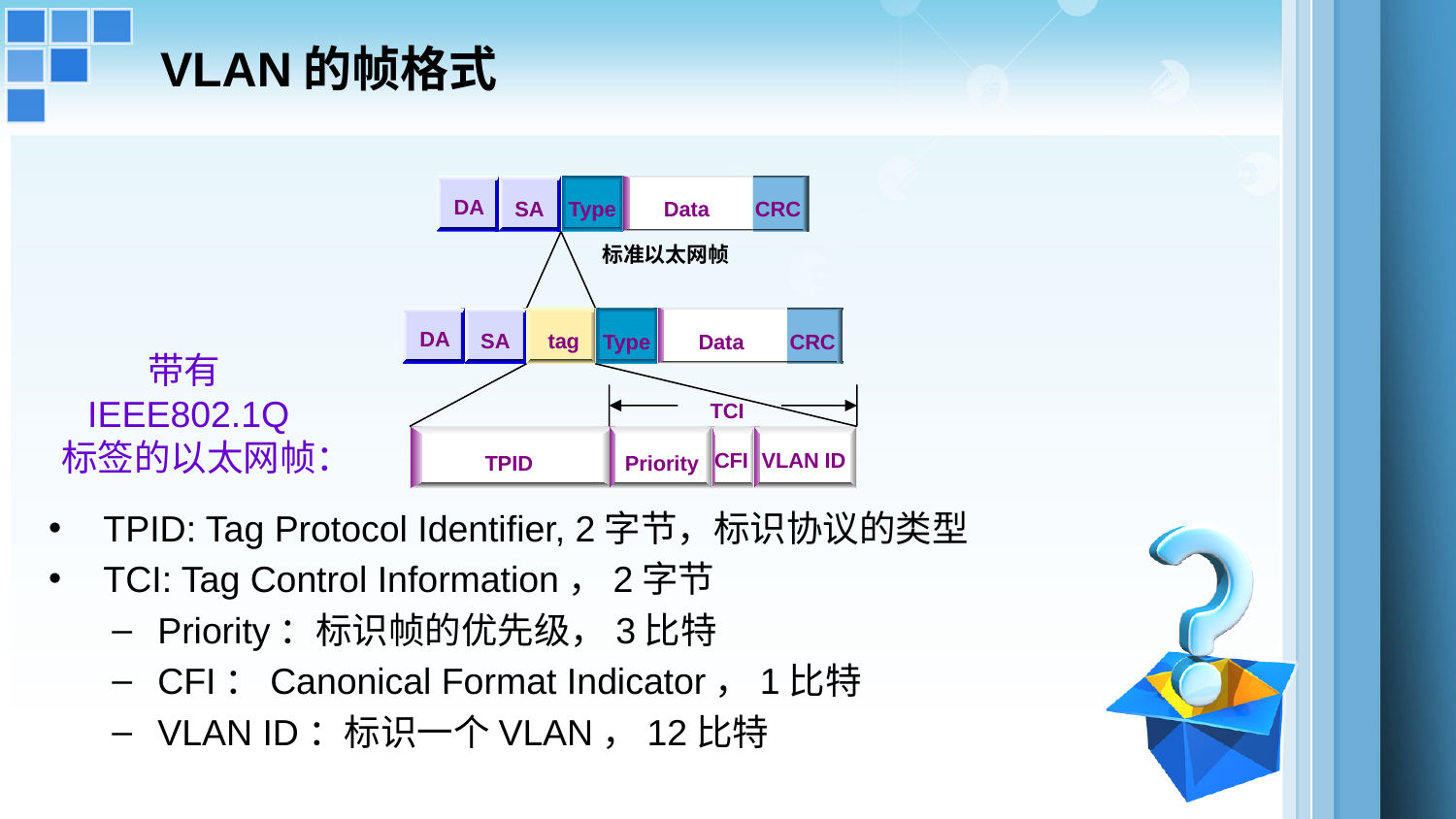

# VLAN的帧格式

DA
SA

Type

Data
CRC

标准以太网帧

DA
SA

tag

Type

Data
CRC

TCI

CFI
VLAN ID
TPID
Priority
带有IEEE802.1Q
标签的以太网帧：
TPID: Tag Protocol Identifier, 2字节，标识协议的类型
TCI: Tag Control Information，2字节
Priority：标识帧的优先级，3比特
CFI：Canonical Format Indicator，1比特
VLAN ID：标识一个VLAN，12比特